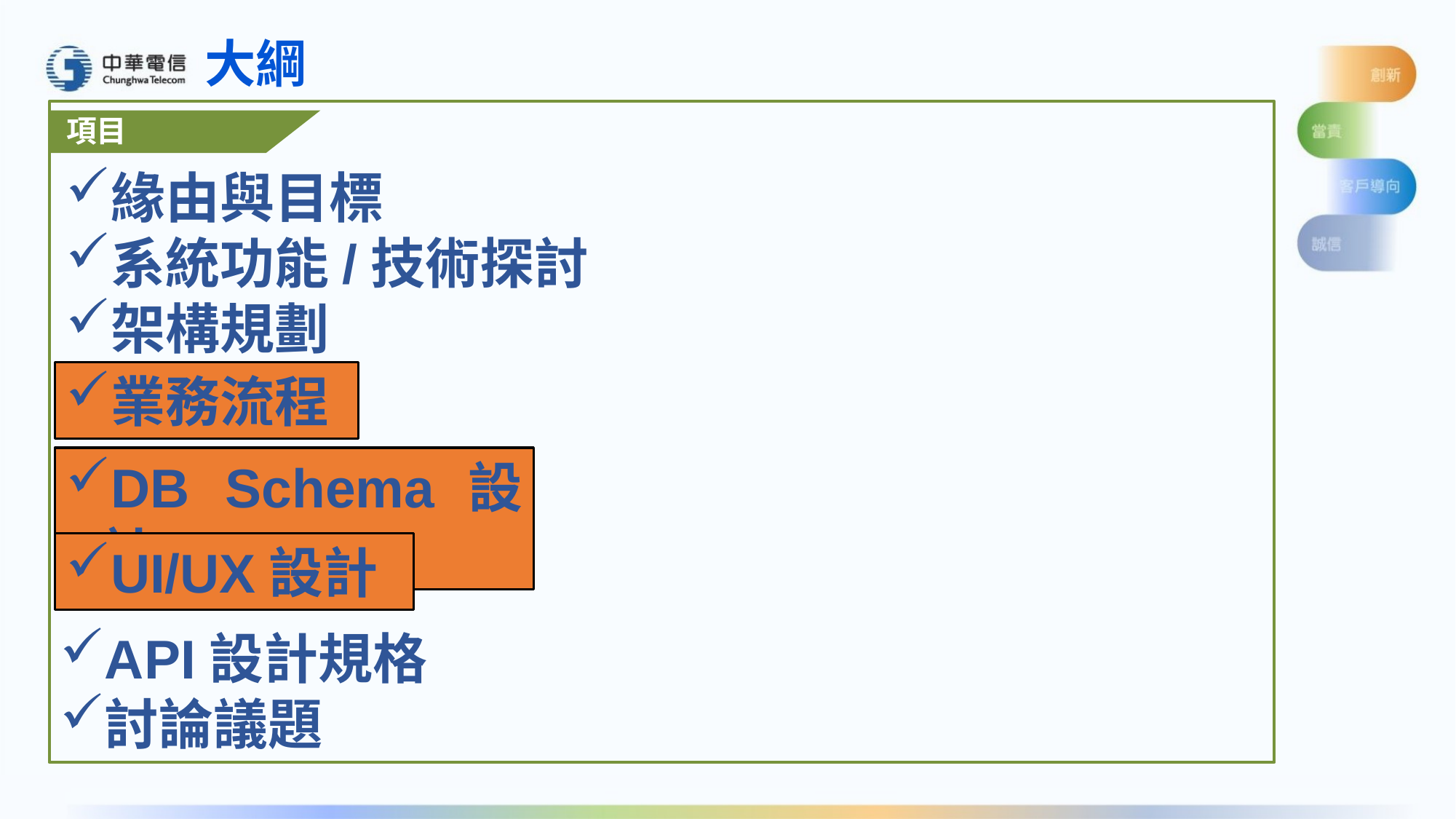

大綱

項目
緣由與目標
系統功能/技術探討
架構規劃
業務流程
DB Schema設計
UI/UX設計
API設計規格
討論議題